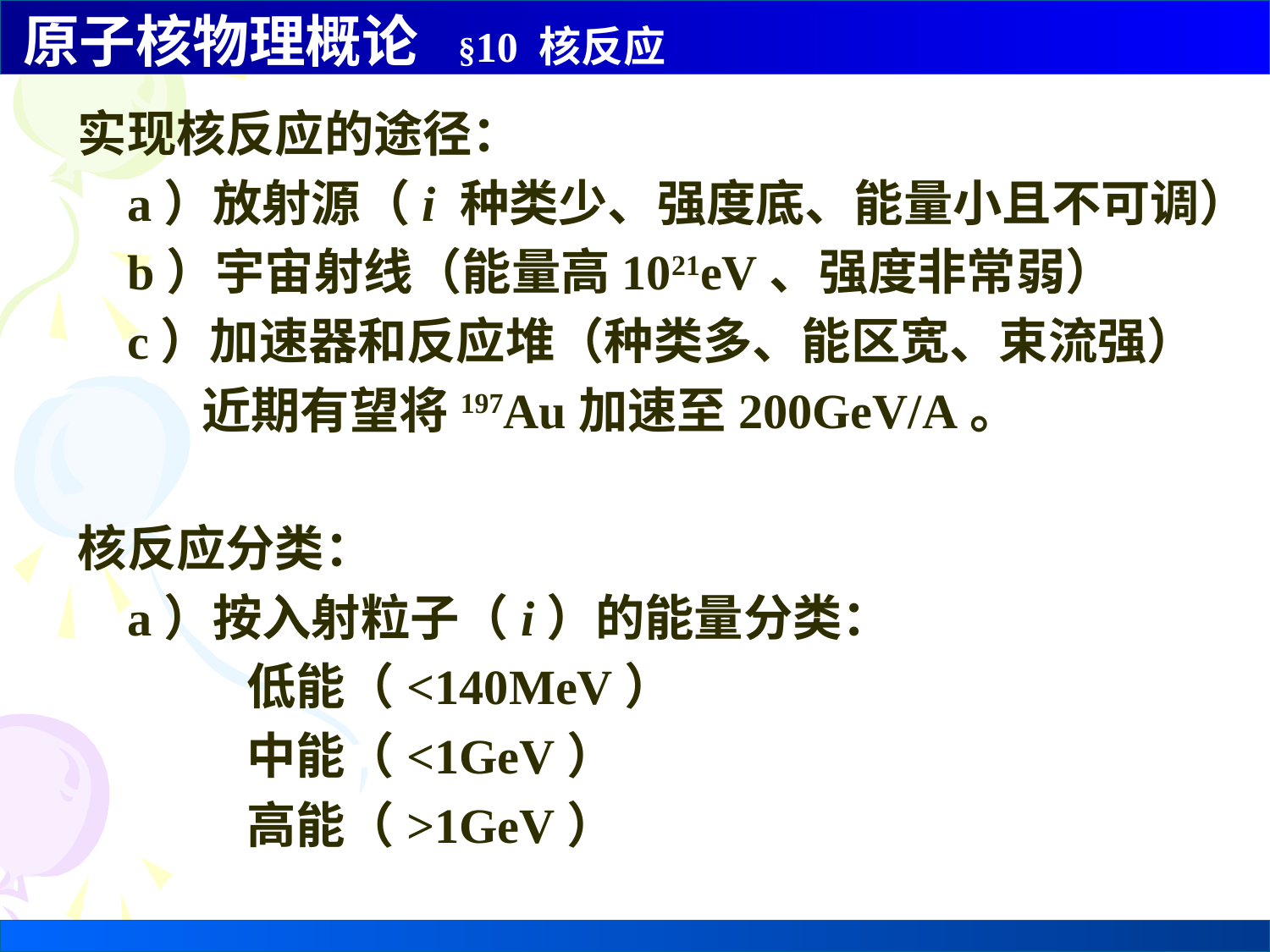

实现核反应的途径：
    a）放射源（i 种类少、强度底、能量小且不可调）
    b）宇宙射线（能量高1021eV、强度非常弱）
    c）加速器和反应堆（种类多、能区宽、束流强）
          近期有望将197Au加速至200GeV/A。

核反应分类：
    a）按入射粒子（i）的能量分类：
              低能（<140MeV）
              中能（<1GeV）
              高能（>1GeV）